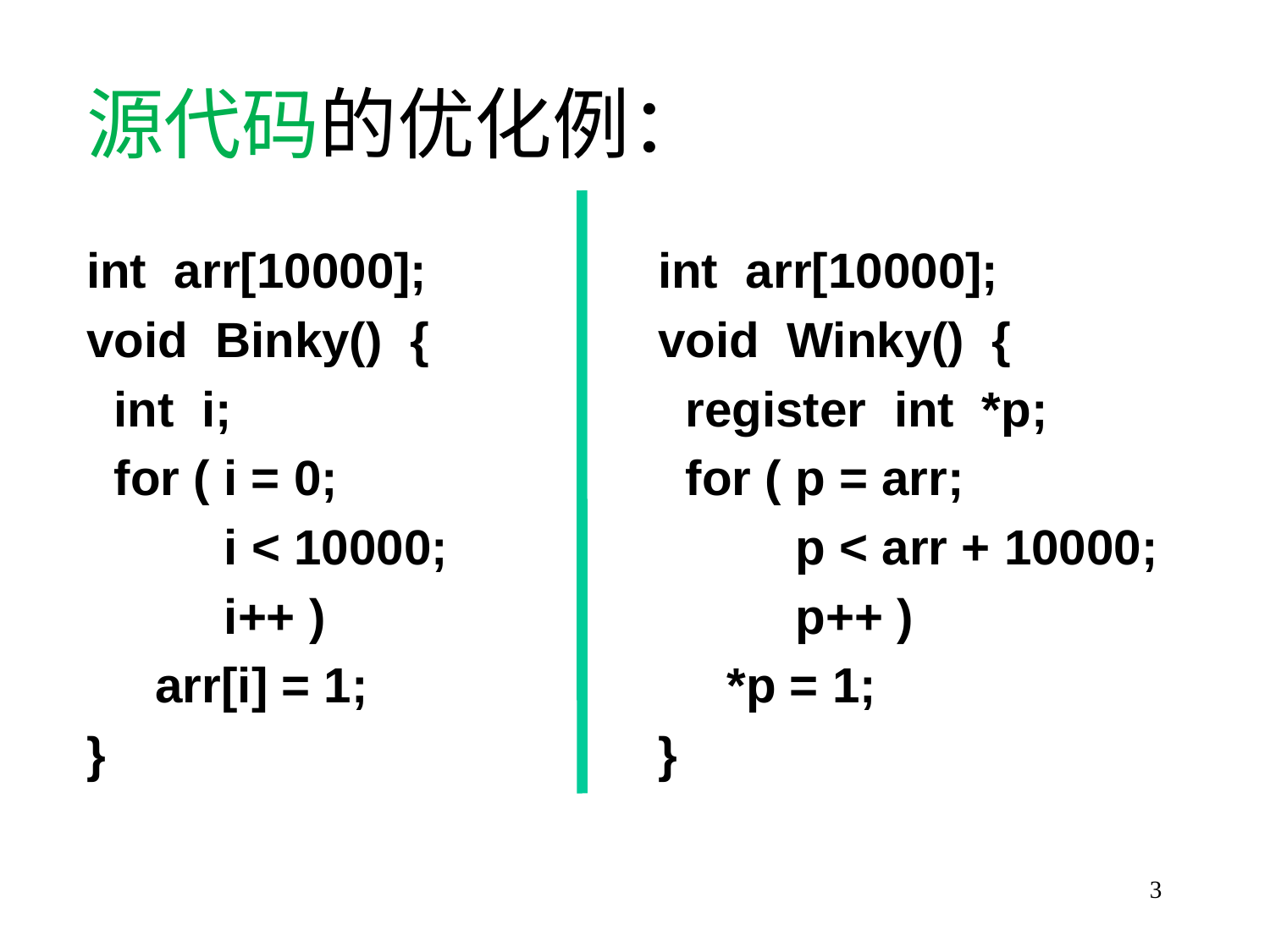

# 源代码的优化例：

int  arr[10000];
void  Binky()  {
  int  i;
  for ( i = 0;
          i < 10000;
          i++ )
     arr[i] = 1;
}
int  arr[10000];
void  Winky()  {
  register  int  *p;
  for ( p = arr;
          p < arr + 10000;
          p++ )
     *p = 1;
}
3